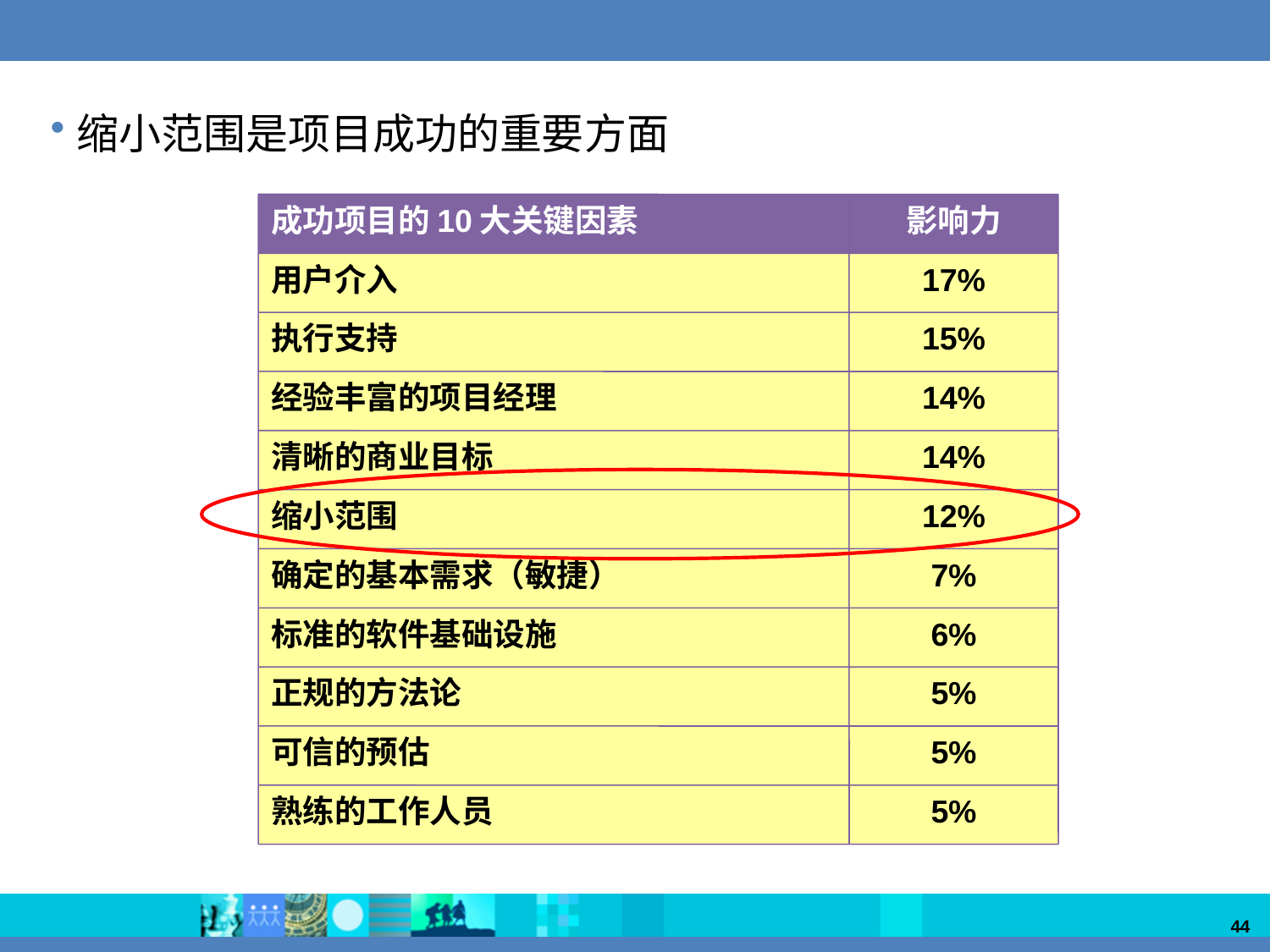

缩小范围是项目成功的重要方面
成功项目的10大关键因素

影响力

用户介入

17%
执行支持

15%
经验丰富的项目经理

14%
清晰的商业目标

14%
缩小范围

12%
确定的基本需求（敏捷）

7%
标准的软件基础设施

6%
正规的方法论

5%
可信的预估

5%
熟练的工作人员

5%

44